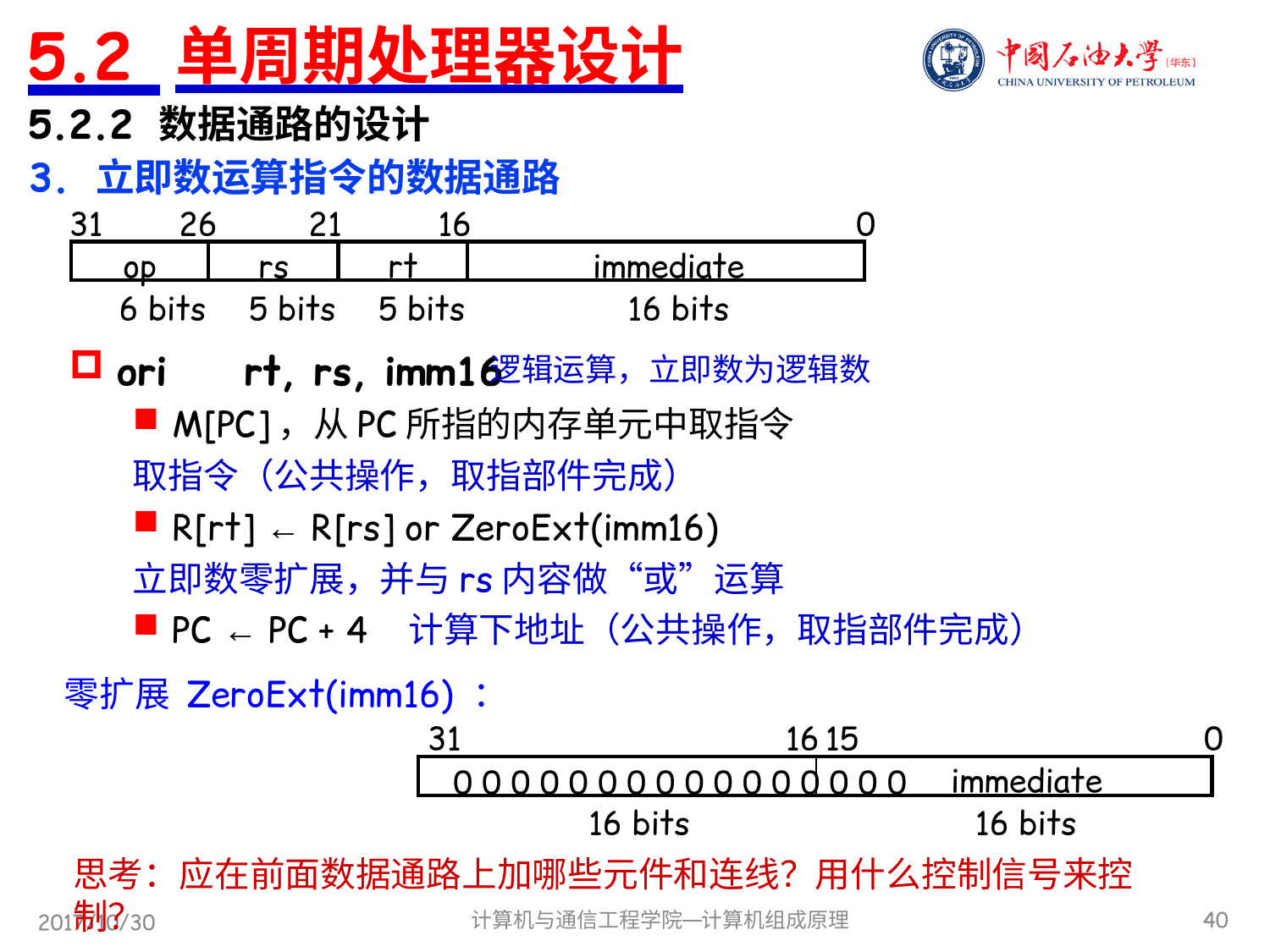

# 5.2 单周期处理器设计
5.2.2 数据通路的设计

3. 立即数运算指令的数据通路
31
26
21
16
0
op

rs

rt

immediate

6 bits
5 bits
5 bits
16 bits
ori	rt, rs, imm16
M[PC]，从PC所指的内存单元中取指令
取指令（公共操作，取指部件完成）
R[rt] ← R[rs] or ZeroExt(imm16)
立即数零扩展，并与rs内容做“或”运算
PC ← PC + 4   计算下地址（公共操作，取指部件完成）
逻辑运算，立即数为逻辑数
零扩展 ZeroExt(imm16) ：
31
16
15
0
immediate

0 0 0 0 0 0 0 0 0 0 0 0 0 0 0 0

16 bits
16 bits
思考：应在前面数据通路上加哪些元件和连线？用什么控制信号来控制？
计算机与通信工程学院—计算机组成原理
40
2017/10/30